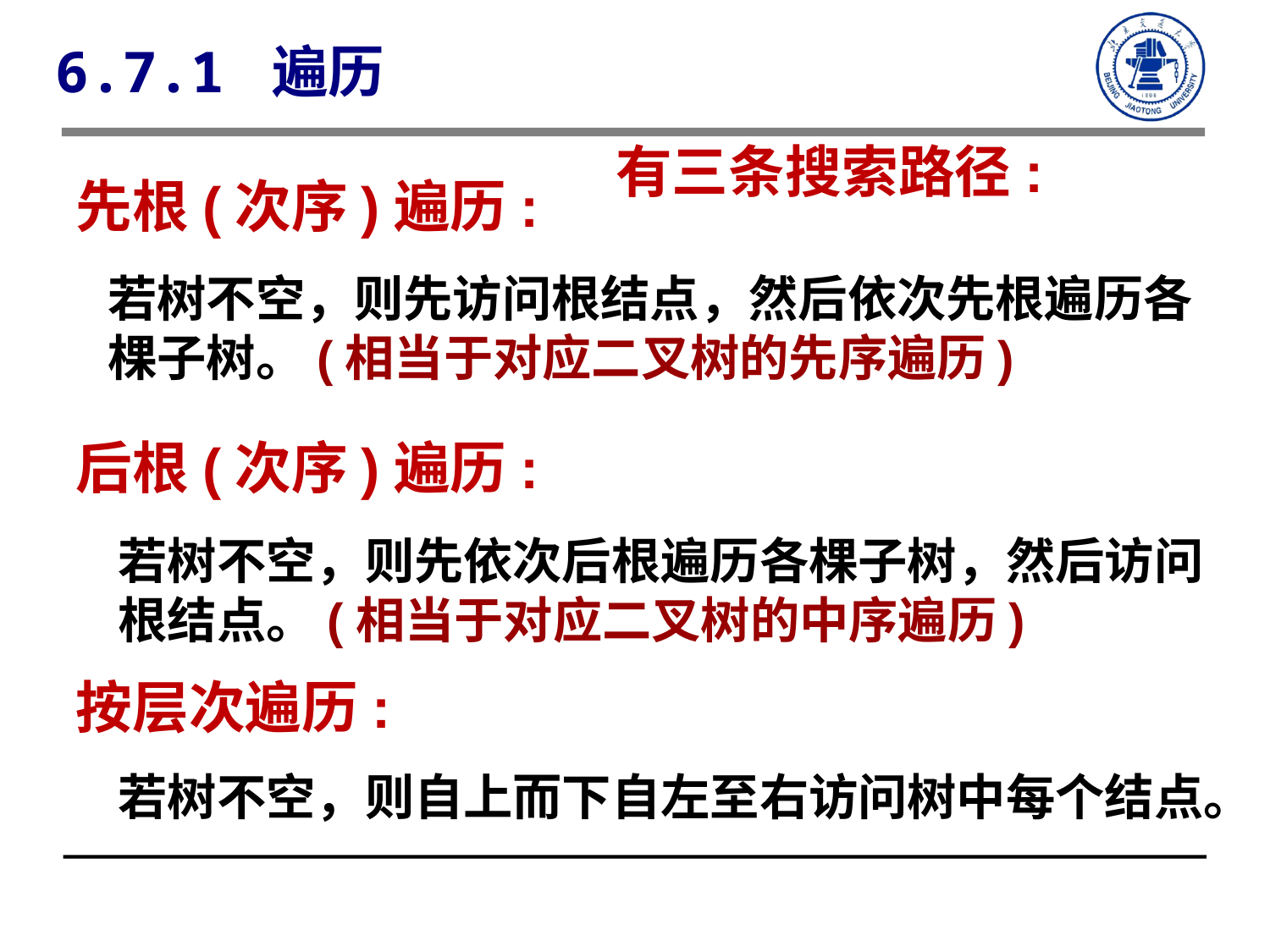

6.7.1 遍历
有三条搜索路径:
先根(次序)遍历:
若树不空，则先访问根结点，然后依次先根遍历各棵子树。(相当于对应二叉树的先序遍历)
后根(次序)遍历:
若树不空，则先依次后根遍历各棵子树，然后访问根结点。(相当于对应二叉树的中序遍历)
按层次遍历:
若树不空，则自上而下自左至右访问树中每个结点。